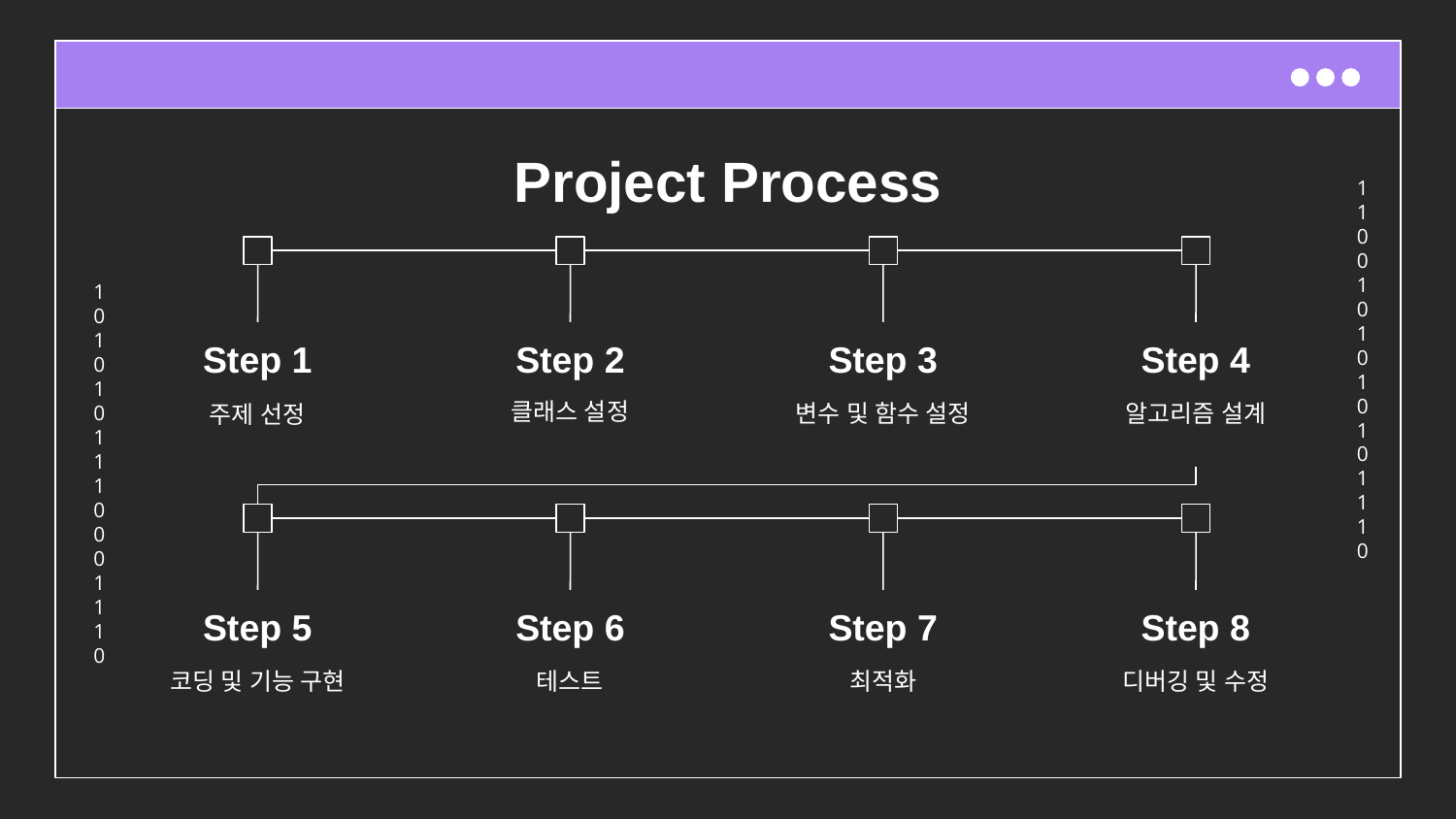

# Project Process

Step 1
Step 2
Step 3
Step 4
클래스 설정
변수 및 함수 설정
알고리즘 설계
주제 선정

Step 5
Step 6
Step 7
Step 8
코딩 및 기능 구현
최적화
디버깅 및 수정
테스트